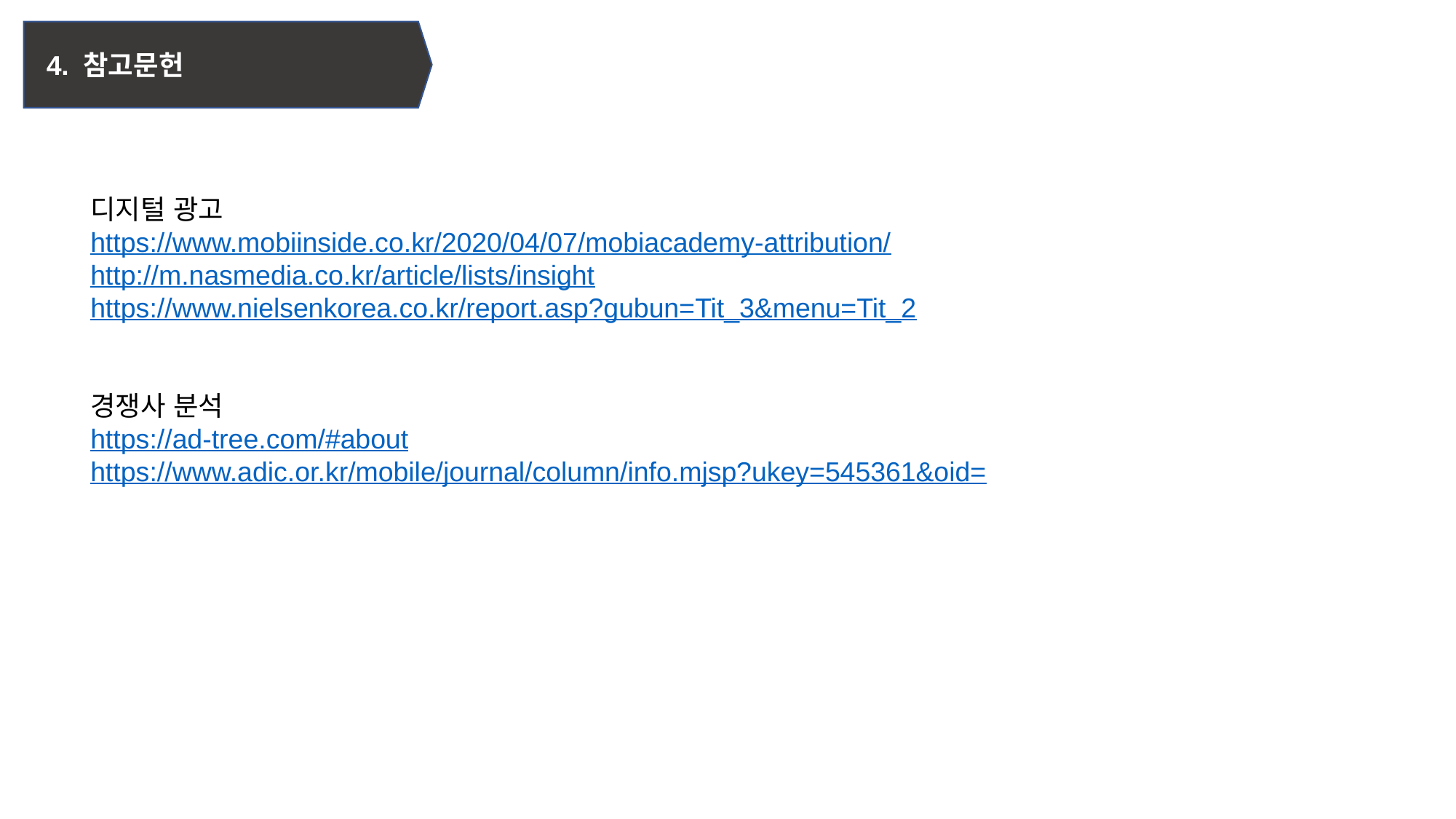

4. 참고문헌
디지털 광고
https://www.mobiinside.co.kr/2020/04/07/mobiacademy-attribution/
http://m.nasmedia.co.kr/article/lists/insight
https://www.nielsenkorea.co.kr/report.asp?gubun=Tit_3&menu=Tit_2

경쟁사 분석
https://ad-tree.com/#about
https://www.adic.or.kr/mobile/journal/column/info.mjsp?ukey=545361&oid=